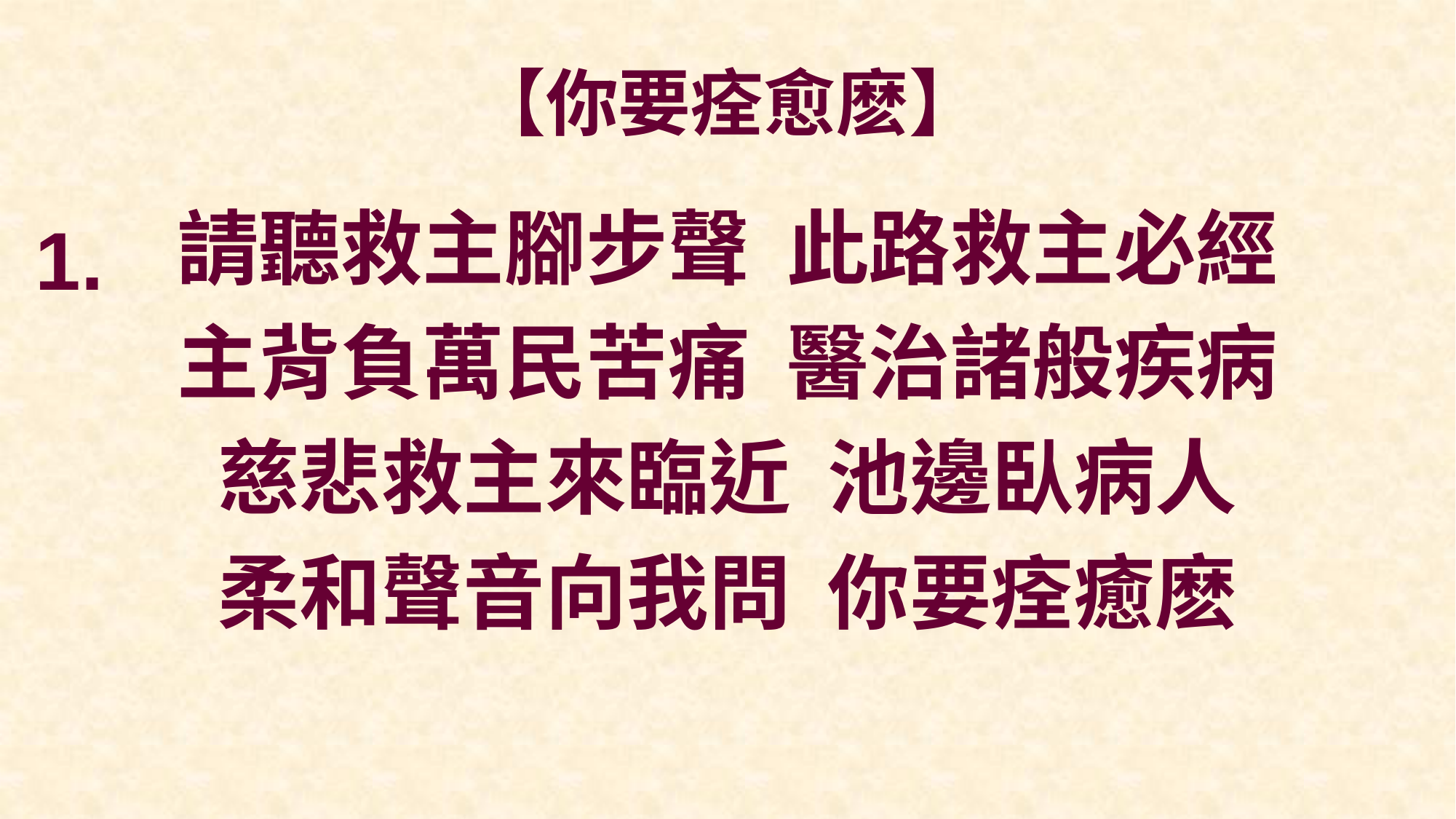

# 【你要痊愈麽】
請聽救主腳步聲  此路救主必經
主背負萬民苦痛  醫治諸般疾病
慈悲救主來臨近  池邊臥病人
柔和聲音向我問  你要痊癒麽
1.